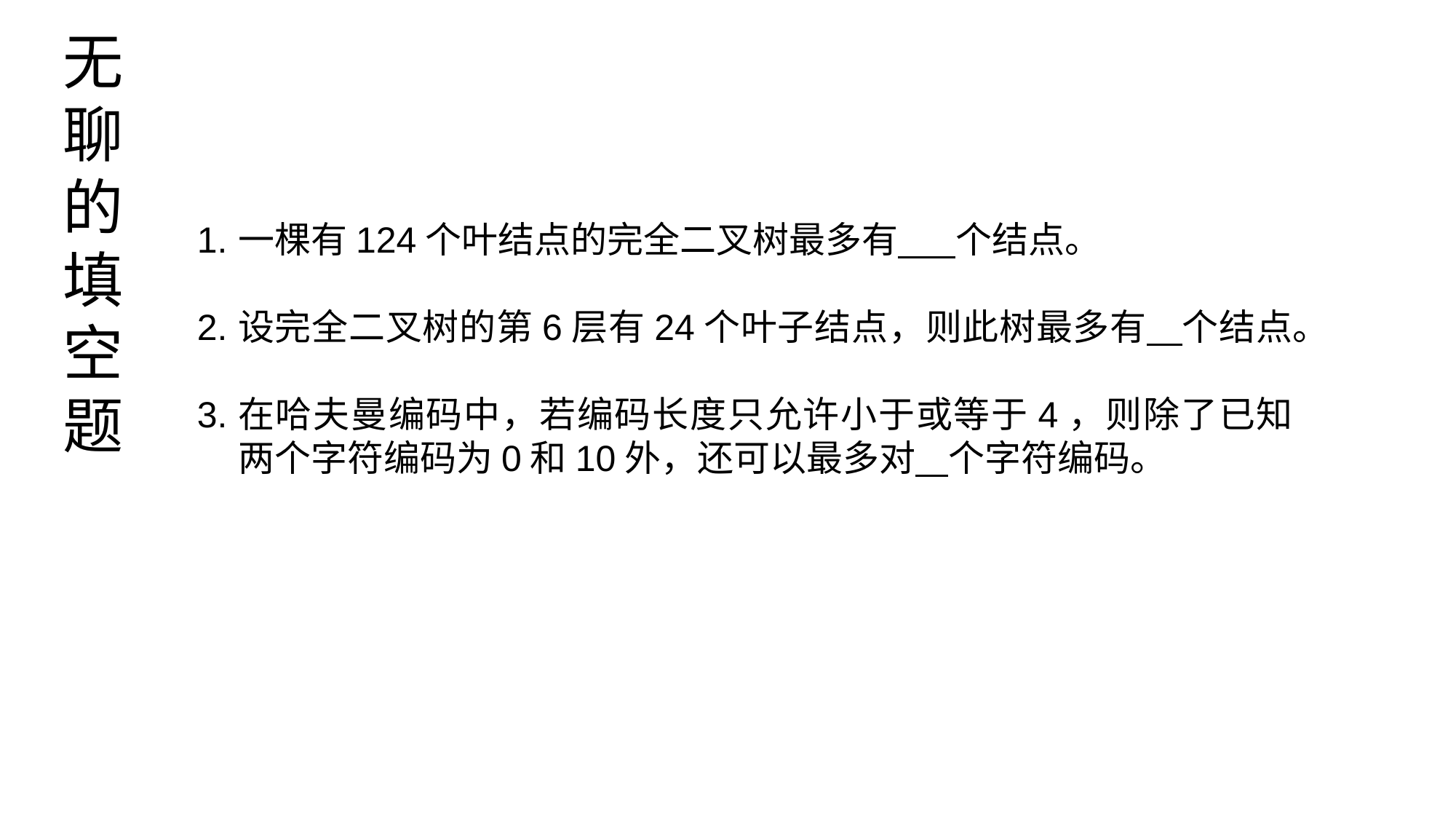

无聊的填空题
一棵有124个叶结点的完全二叉树最多有       个结点。

设完全二叉树的第6层有24个叶子结点，则此树最多有    个结点。

在哈夫曼编码中，若编码长度只允许小于或等于4，则除了已知两个字符编码为0和10外，还可以最多对    个字符编码。